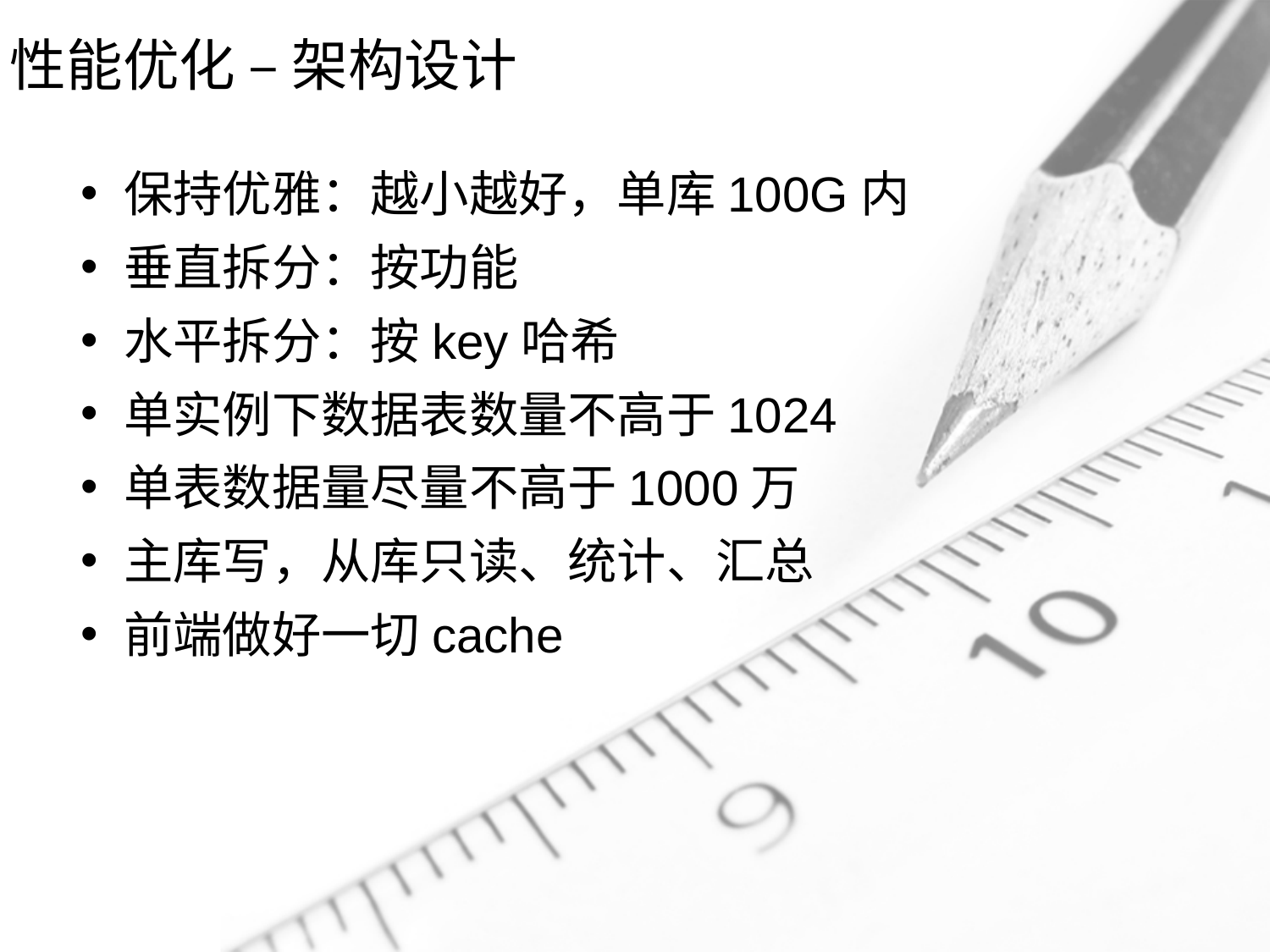

# 性能优化 – 架构设计
保持优雅：越小越好，单库100G内
垂直拆分：按功能
水平拆分：按key哈希
单实例下数据表数量不高于1024
单表数据量尽量不高于1000万
主库写，从库只读、统计、汇总
前端做好一切cache